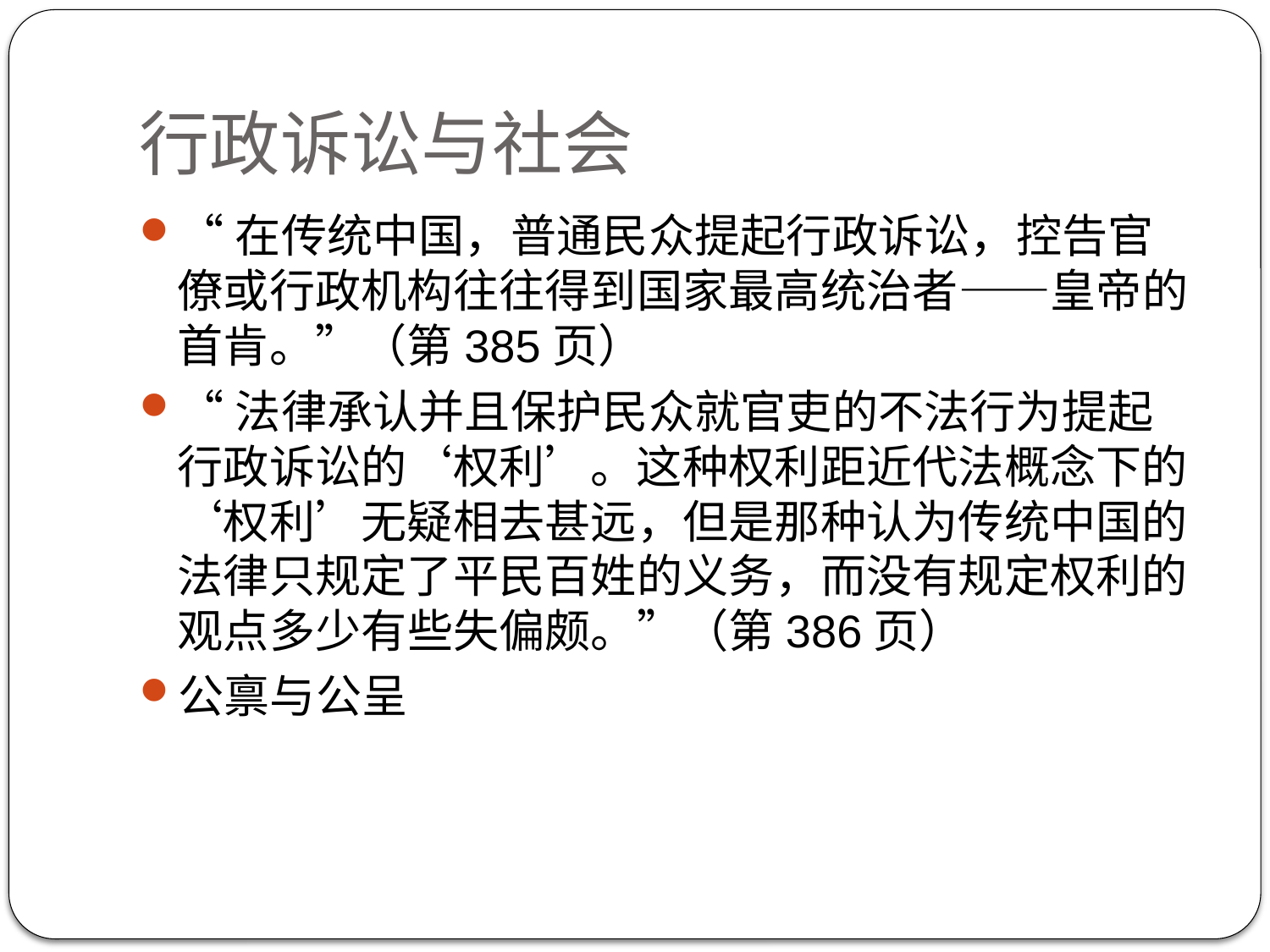

# 行政诉讼与社会
“在传统中国，普通民众提起行政诉讼，控告官僚或行政机构往往得到国家最高统治者——皇帝的首肯。”（第385页）
“法律承认并且保护民众就官吏的不法行为提起行政诉讼的‘权利’。这种权利距近代法概念下的‘权利’无疑相去甚远，但是那种认为传统中国的法律只规定了平民百姓的义务，而没有规定权利的观点多少有些失偏颇。”（第386页）
公禀与公呈